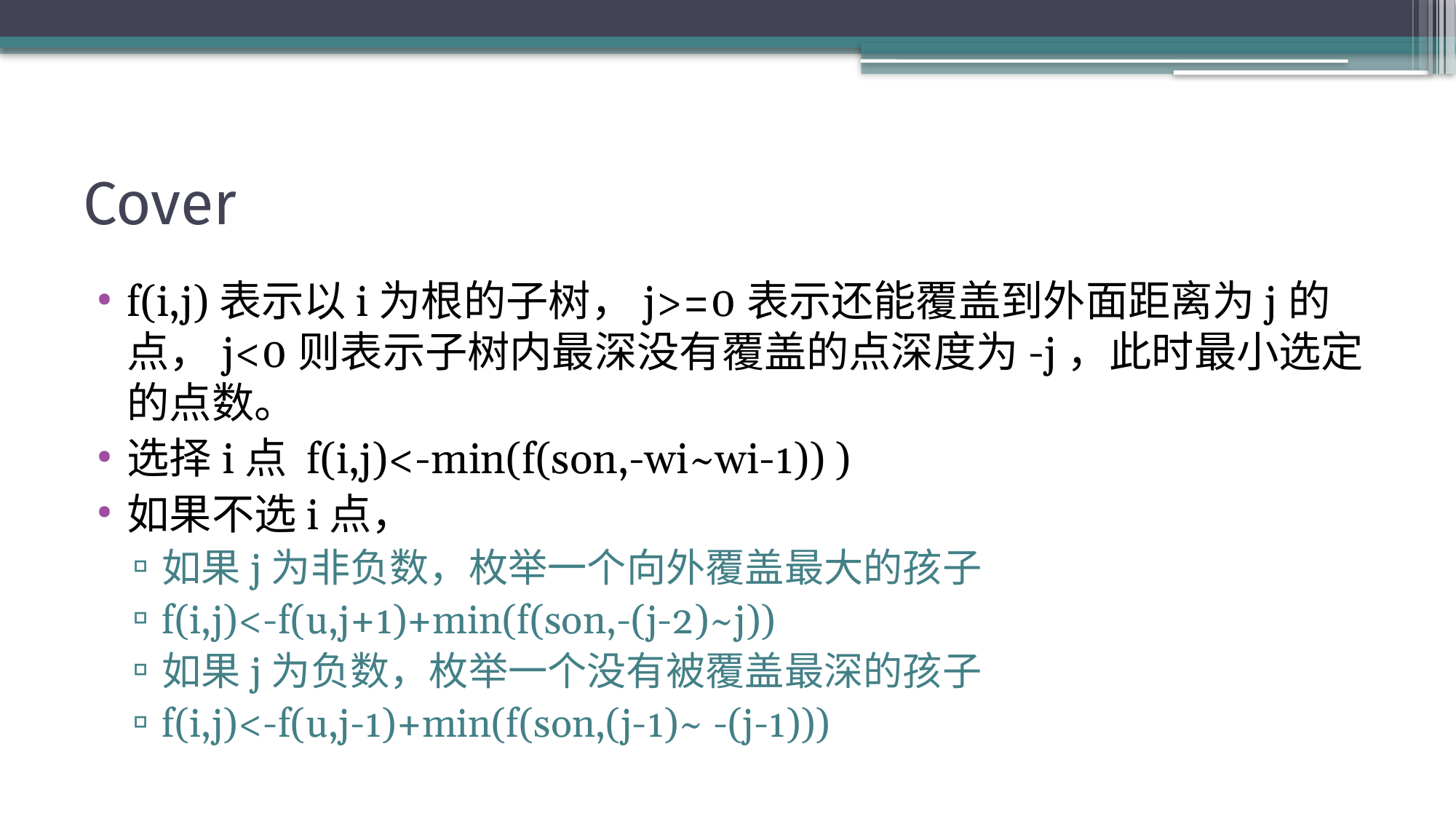

# Cover
f(i,j)表示以i为根的子树，j>=0表示还能覆盖到外面距离为j的点，j<0则表示子树内最深没有覆盖的点深度为-j，此时最小选定的点数。
选择i点 f(i,j)<-min(f(son,-wi~wi-1)) )
如果不选i点，
如果j为非负数，枚举一个向外覆盖最大的孩子
f(i,j)<-f(u,j+1)+min(f(son,-(j-2)~j))
如果j为负数，枚举一个没有被覆盖最深的孩子
f(i,j)<-f(u,j-1)+min(f(son,(j-1)~ -(j-1)))

Ants